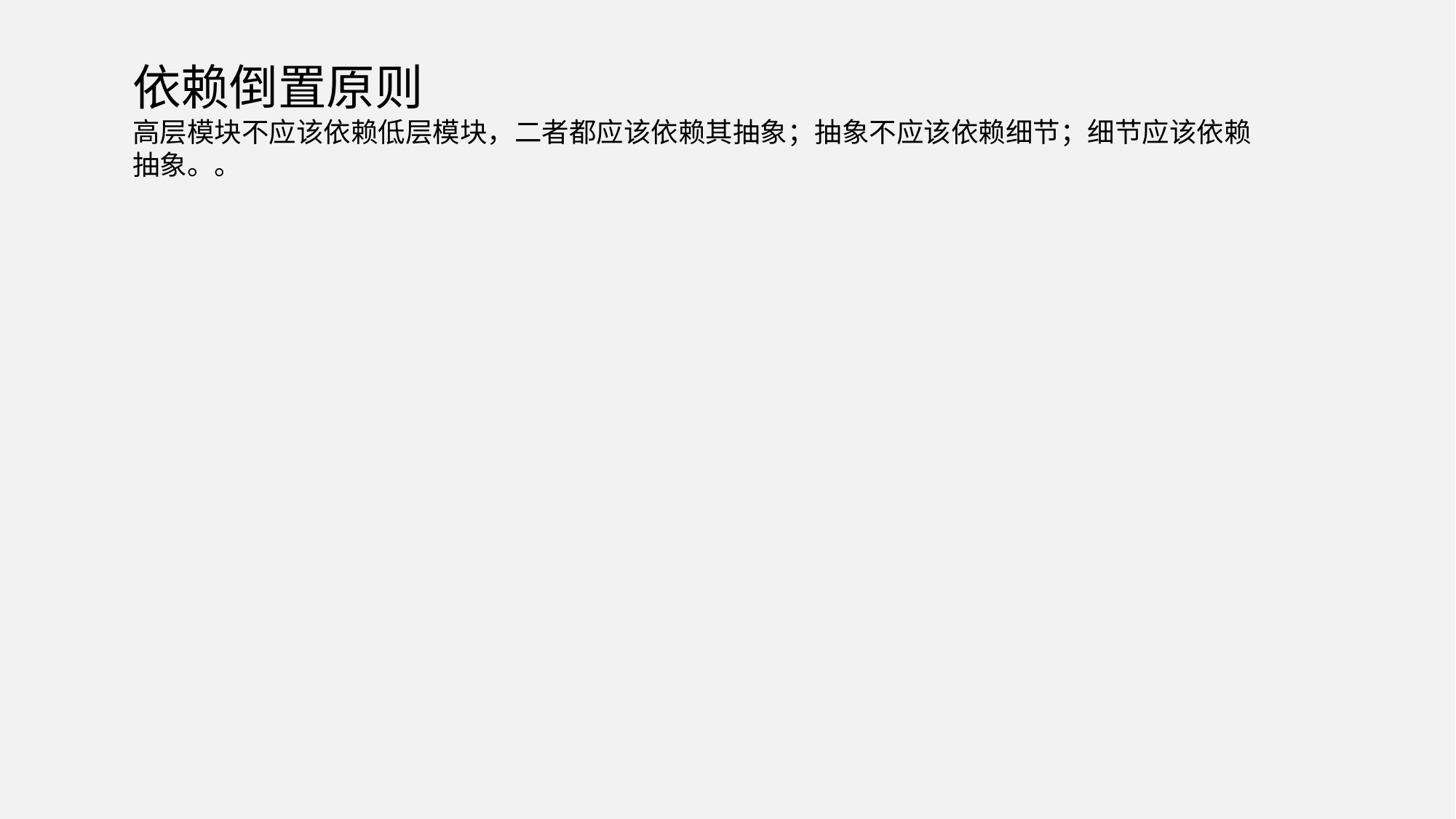

依赖倒置原则
高层模块不应该依赖低层模块，二者都应该依赖其抽象；抽象不应该依赖细节；细节应该依赖抽象。。